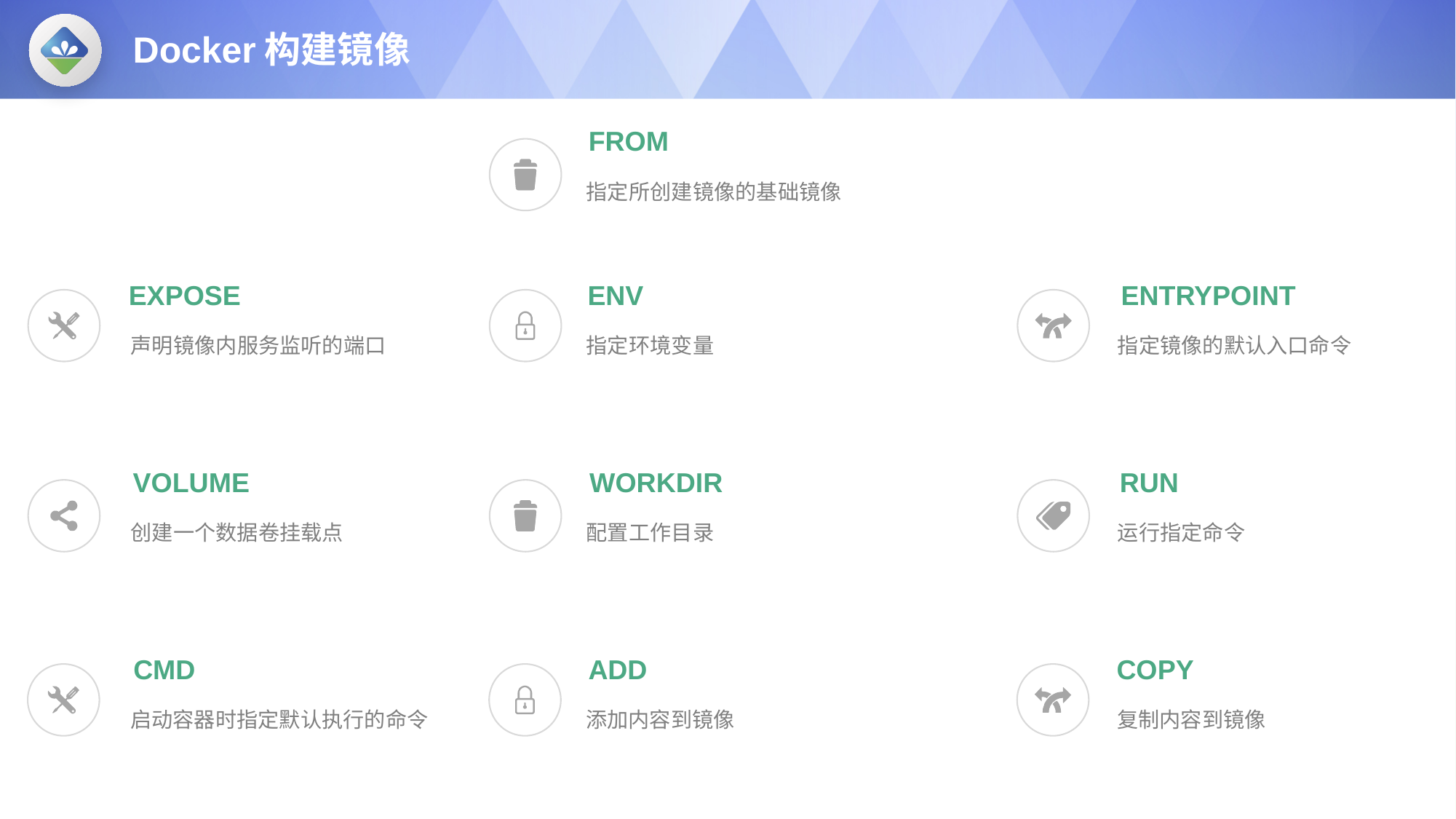

Docker构建镜像
FROM
指定所创建镜像的基础镜像

EXPOSE
声明镜像内服务监听的端口
ENV
指定环境变量
ENTRYPOINT
指定镜像的默认入口命令

VOLUME
创建一个数据卷挂载点
WORKDIR
配置工作目录
RUN
运行指定命令

CMD
启动容器时指定默认执行的命令
ADD
添加内容到镜像
COPY
复制内容到镜像